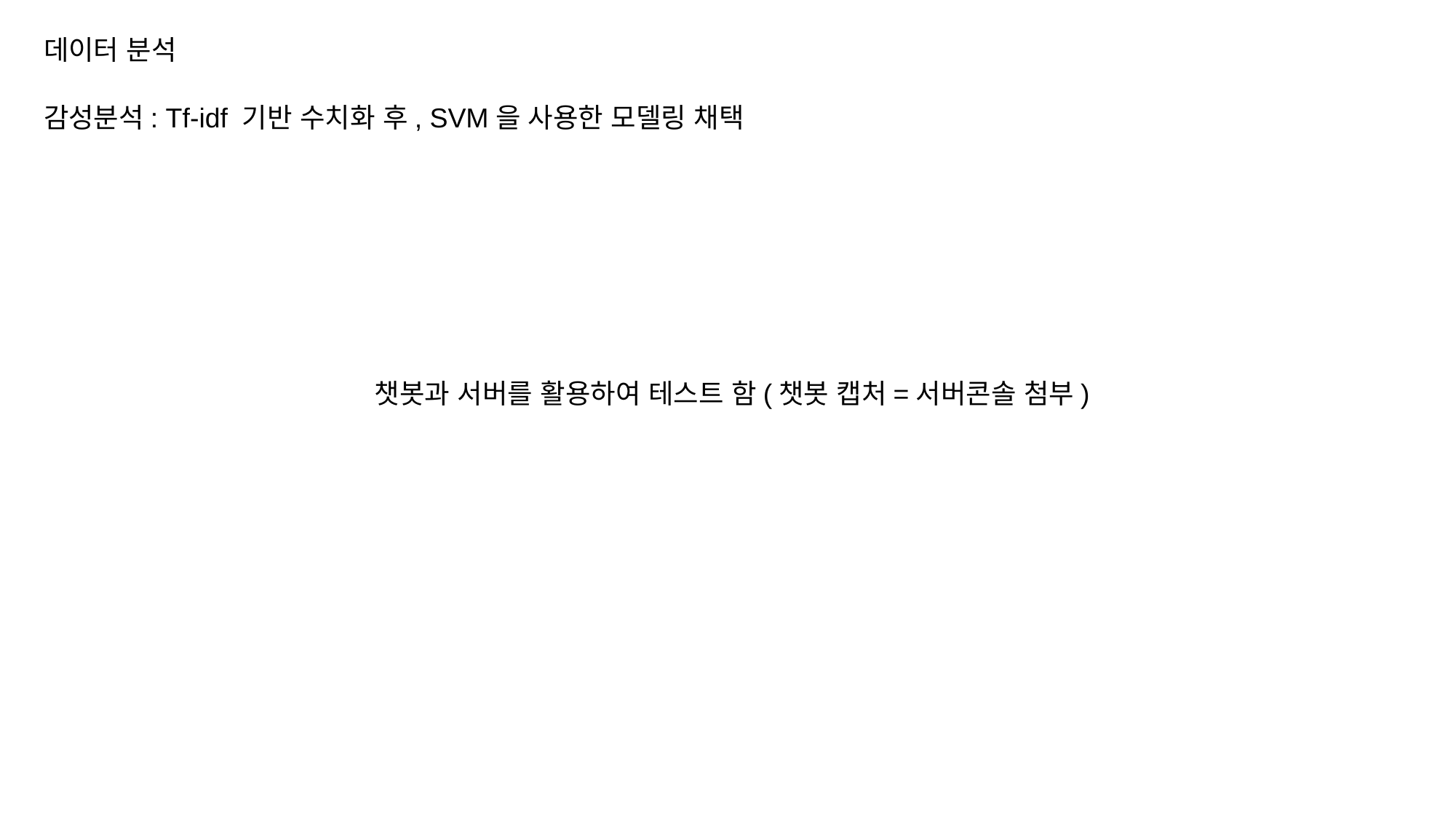

데이터 분석
감성분석: Tf-idf 기반 수치화 후, SVM을 사용한 모델링 채택
챗봇과 서버를 활용하여 테스트 함(챗봇 캡처=서버콘솔 첨부)